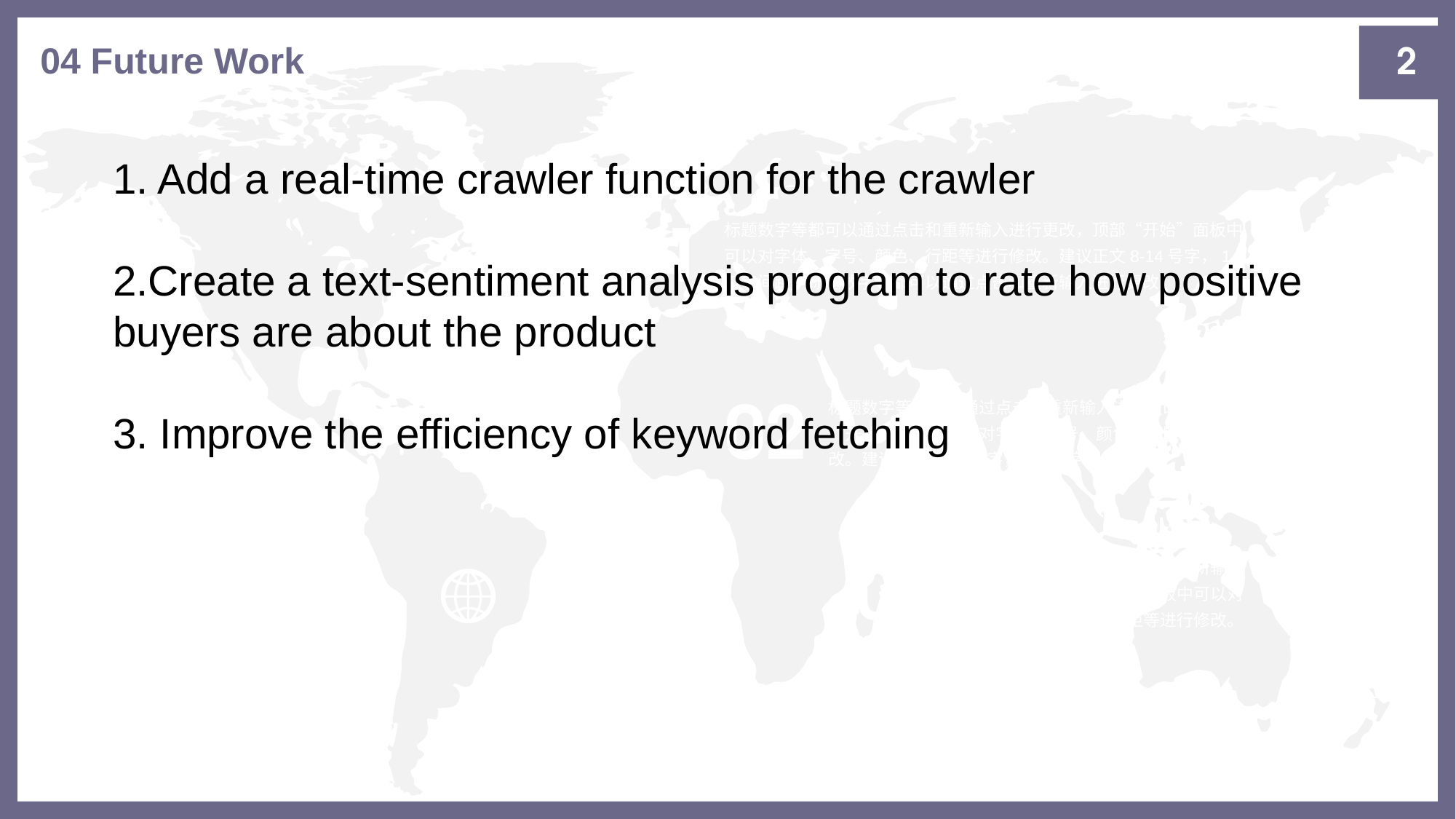

2
04 Future Work
1. Add a real-time crawler function for the crawler

2.Create a text-sentiment analysis program to rate how positive buyers are about the product

3. Improve the efficiency of keyword fetching
01
标题数字等都可以通过点击和重新输入进行更改，顶部“开始”面板中可以对字体、字号、颜色、行距等进行修改。建议正文8-14号字，1.3倍字间距。标题数字等都可以通过点击和重新输入进行更改。

02
标题数字等都可以通过点击和重新输入进行更改，顶部“开始”面板中可以对字体、字号、颜色、行距等进行修改。建议正文8-14号字，1.3倍字间距。

03
标题数字等都可以通过点击和重新输入进行更改，顶部“开始”面板中可以对字体、字号、颜色、行距等进行修改。